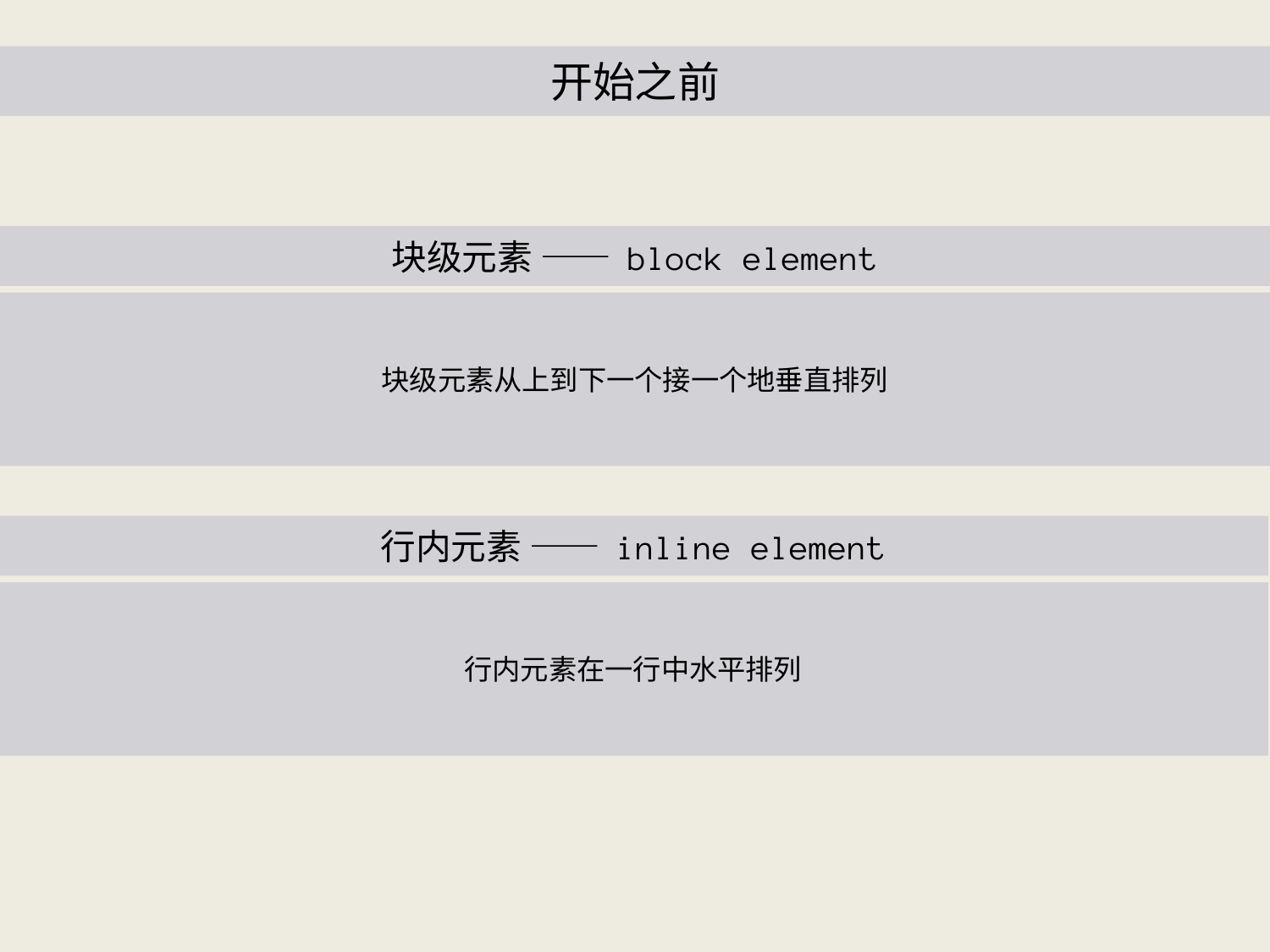

开始之前
块级元素 —— block element
块级元素从上到下一个接一个地垂直排列
行内元素 —— inline element
行内元素在一行中水平排列